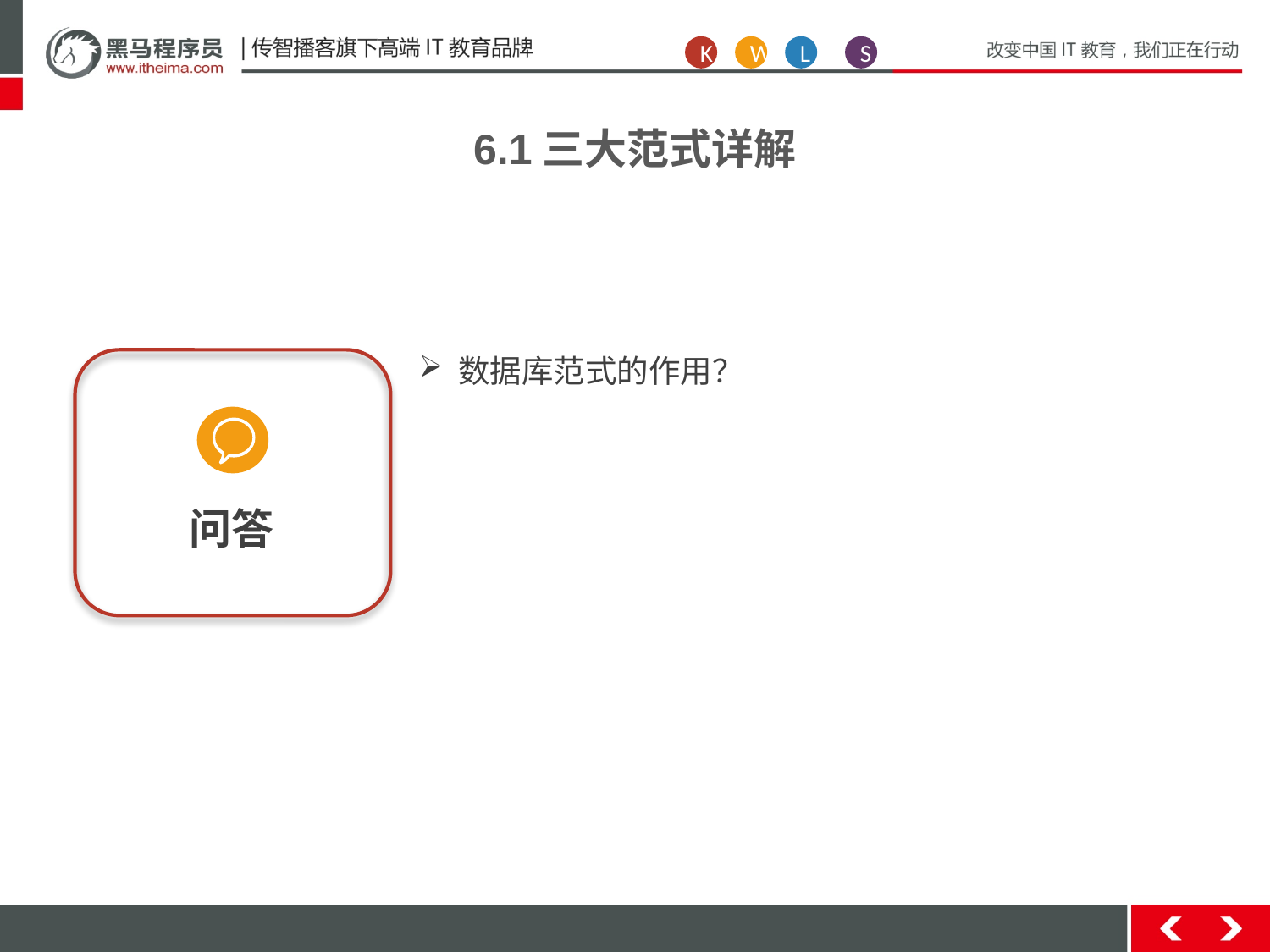

K
W
L
S
6.1三大范式详解

数据库范式的作用？

问答